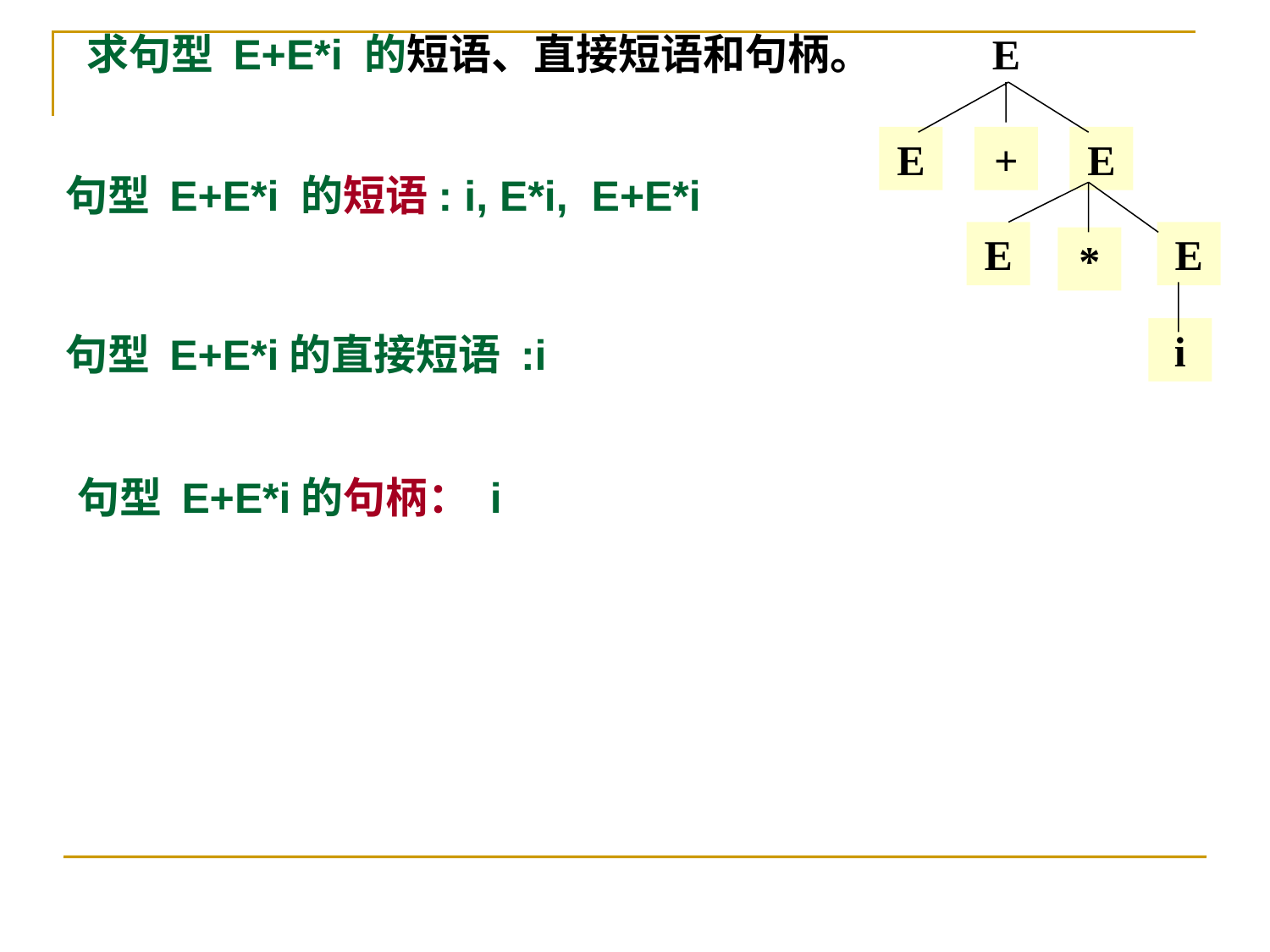

求句型 E+E*i 的短语、直接短语和句柄。
E

E
+
E

E
E
*

i
句型 E+E*i 的短语: i, E*i,  E+E*i
句型 E+E*i的直接短语 :i
句型 E+E*i的句柄： i
20